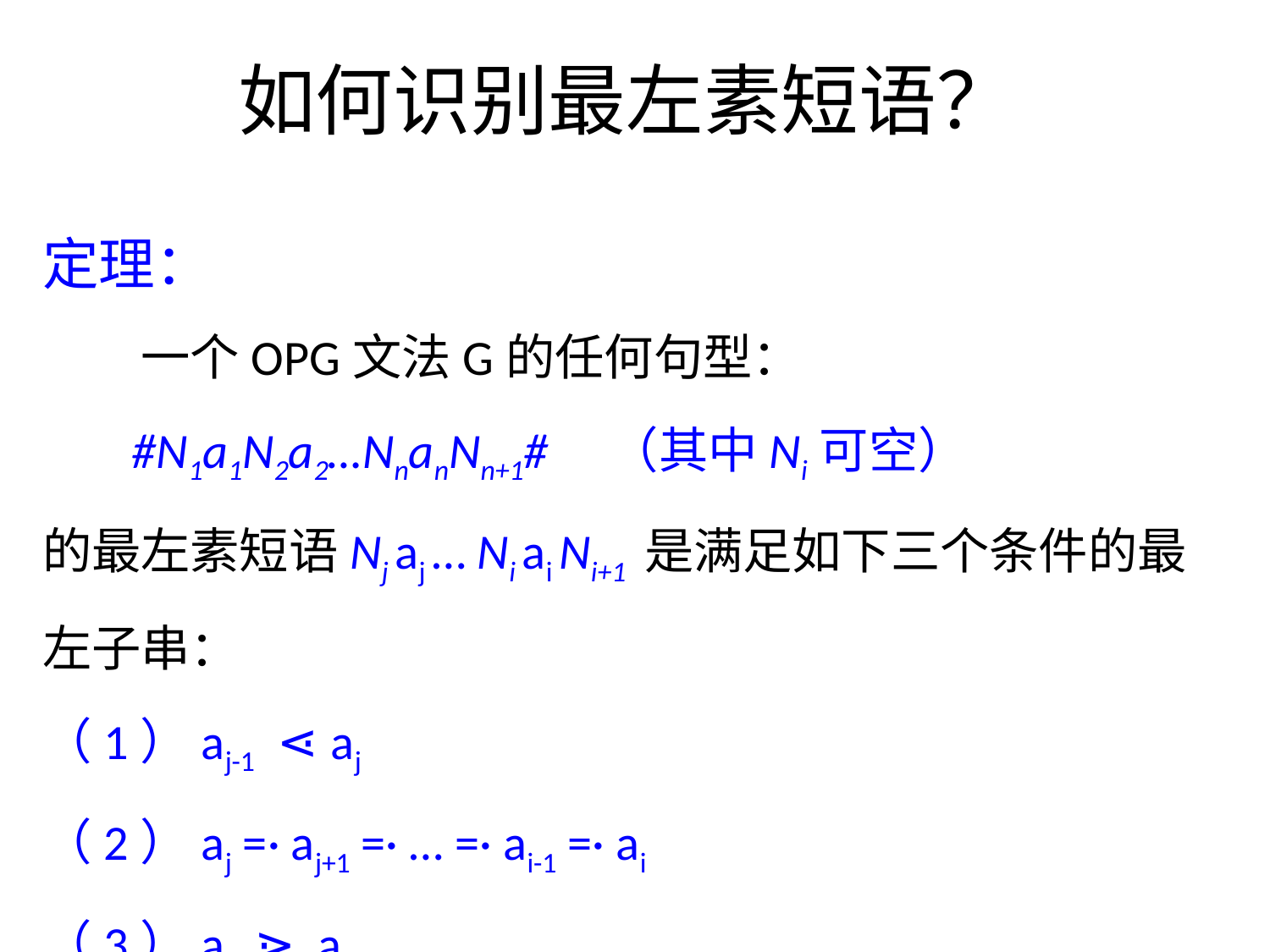

# 如何识别最左素短语？
定理：
　　一个OPG文法G的任何句型：
        #N1a1N2a2…NnanNn+1#　（其中Ni可空）
的最左素短语Nj aj … Ni ai Ni+1 是满足如下三个条件的最左子串：
（1）aj-1  ⋖ aj
（2）aj =· aj+1 =· … =· ai-1 =· ai
（3）ai  ⋗  ai+1